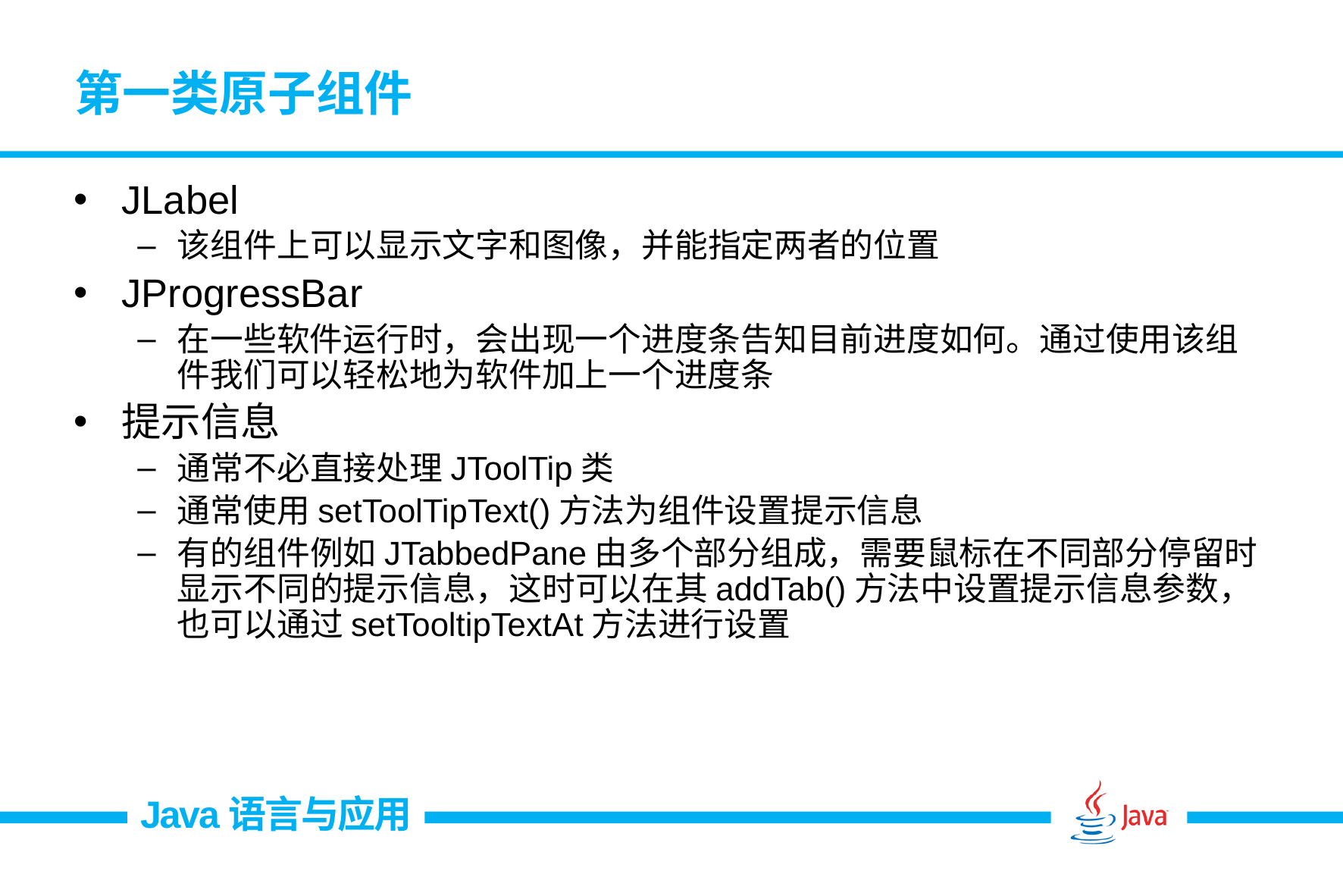

# 第一类原子组件
JLabel
该组件上可以显示文字和图像，并能指定两者的位置
JProgressBar
在一些软件运行时，会出现一个进度条告知目前进度如何。通过使用该组件我们可以轻松地为软件加上一个进度条
提示信息
通常不必直接处理JToolTip类
通常使用setToolTipText()方法为组件设置提示信息
有的组件例如JTabbedPane由多个部分组成，需要鼠标在不同部分停留时显示不同的提示信息，这时可以在其addTab()方法中设置提示信息参数，也可以通过setTooltipTextAt方法进行设置